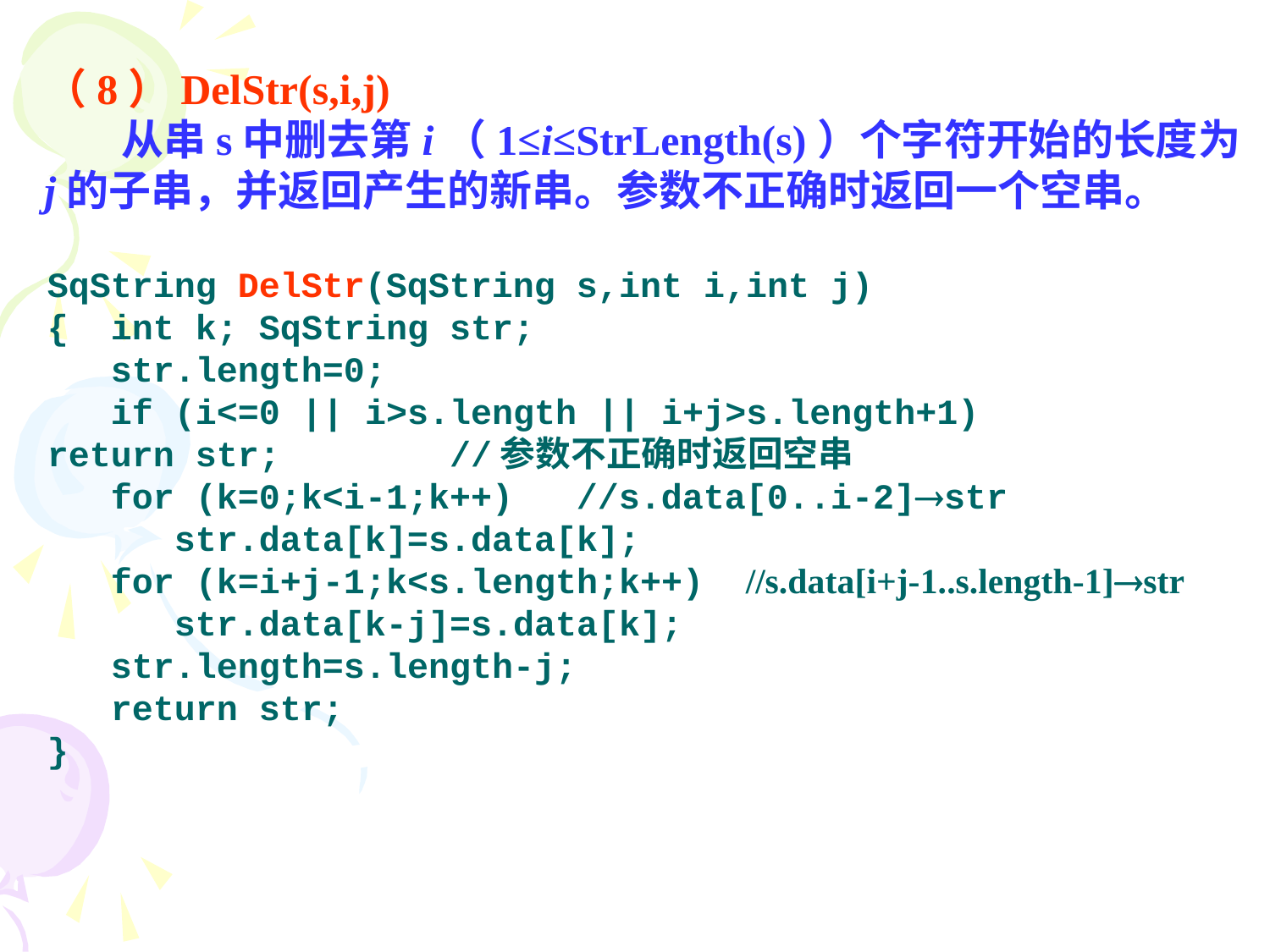

（8）DelStr(s,i,j)
       从串s中删去第i（1≤i≤StrLength(s)）个字符开始的长度为j的子串，并返回产生的新串。参数不正确时返回一个空串。
SqString DelStr(SqString s,int i,int j)
{  int k; SqString str;
   str.length=0;
   if (i<=0 || i>s.length || i+j>s.length+1) 		return str;        //参数不正确时返回空串
   for (k=0;k<i-1;k++)	 //s.data[0..i-2]→str
	str.data[k]=s.data[k];
   for (k=i+j-1;k<s.length;k++)  //s.data[i+j-1..s.length-1]→str
	str.data[k-j]=s.data[k];
   str.length=s.length-j;
   return str;
}